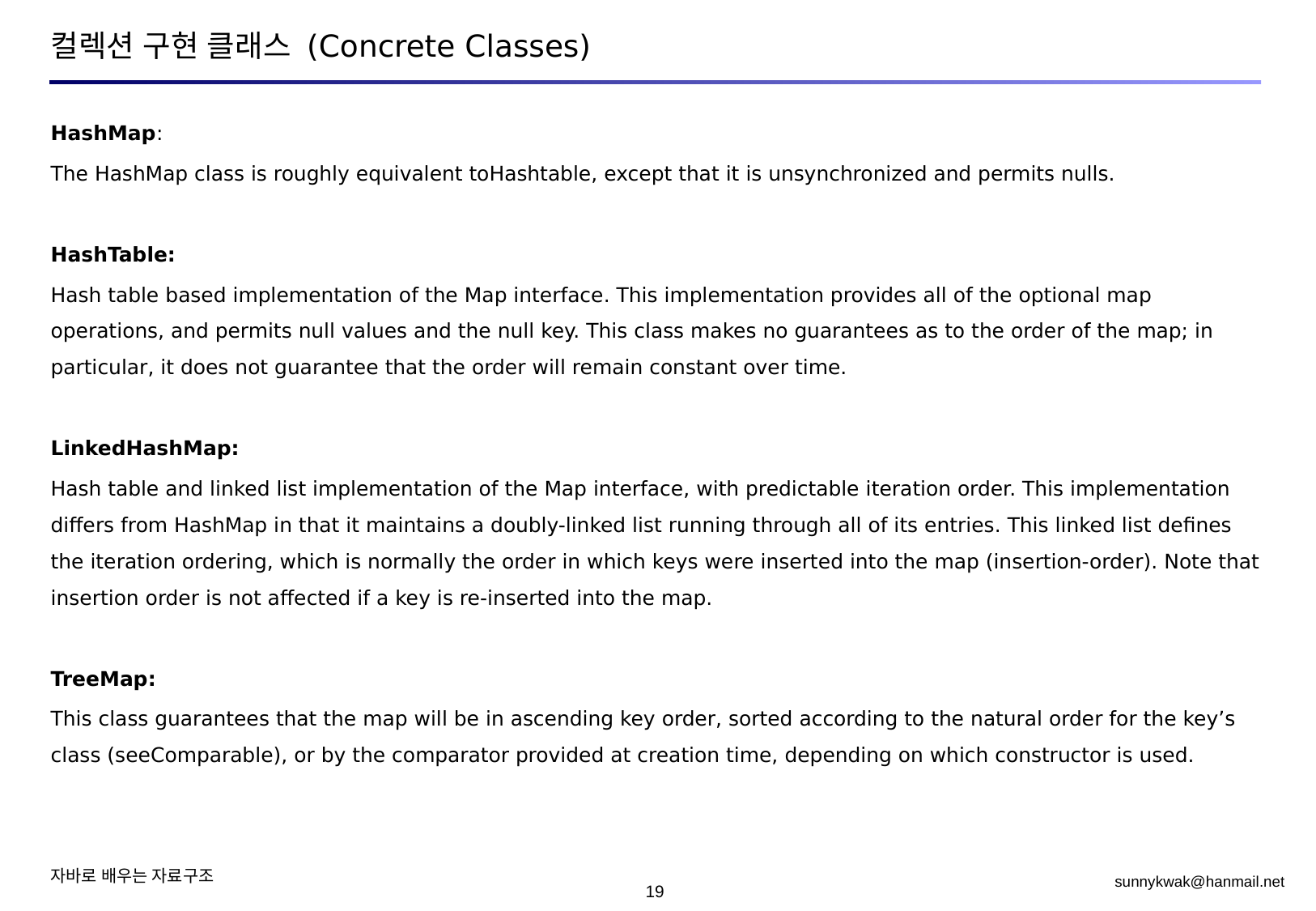

# 컬렉션 구현 클래스 (Concrete Classes)
HashMap:
The HashMap class is roughly equivalent toHashtable, except that it is unsynchronized and permits nulls.

HashTable:
Hash table based implementation of the Map interface. This implementation provides all of the optional map operations, and permits null values and the null key. This class makes no guarantees as to the order of the map; in particular, it does not guarantee that the order will remain constant over time.

LinkedHashMap:
Hash table and linked list implementation of the Map interface, with predictable iteration order. This implementation differs from HashMap in that it maintains a doubly-linked list running through all of its entries. This linked list defines the iteration ordering, which is normally the order in which keys were inserted into the map (insertion-order). Note that insertion order is not affected if a key is re-inserted into the map.

TreeMap:
This class guarantees that the map will be in ascending key order, sorted according to the natural order for the key’s class (seeComparable), or by the comparator provided at creation time, depending on which constructor is used.